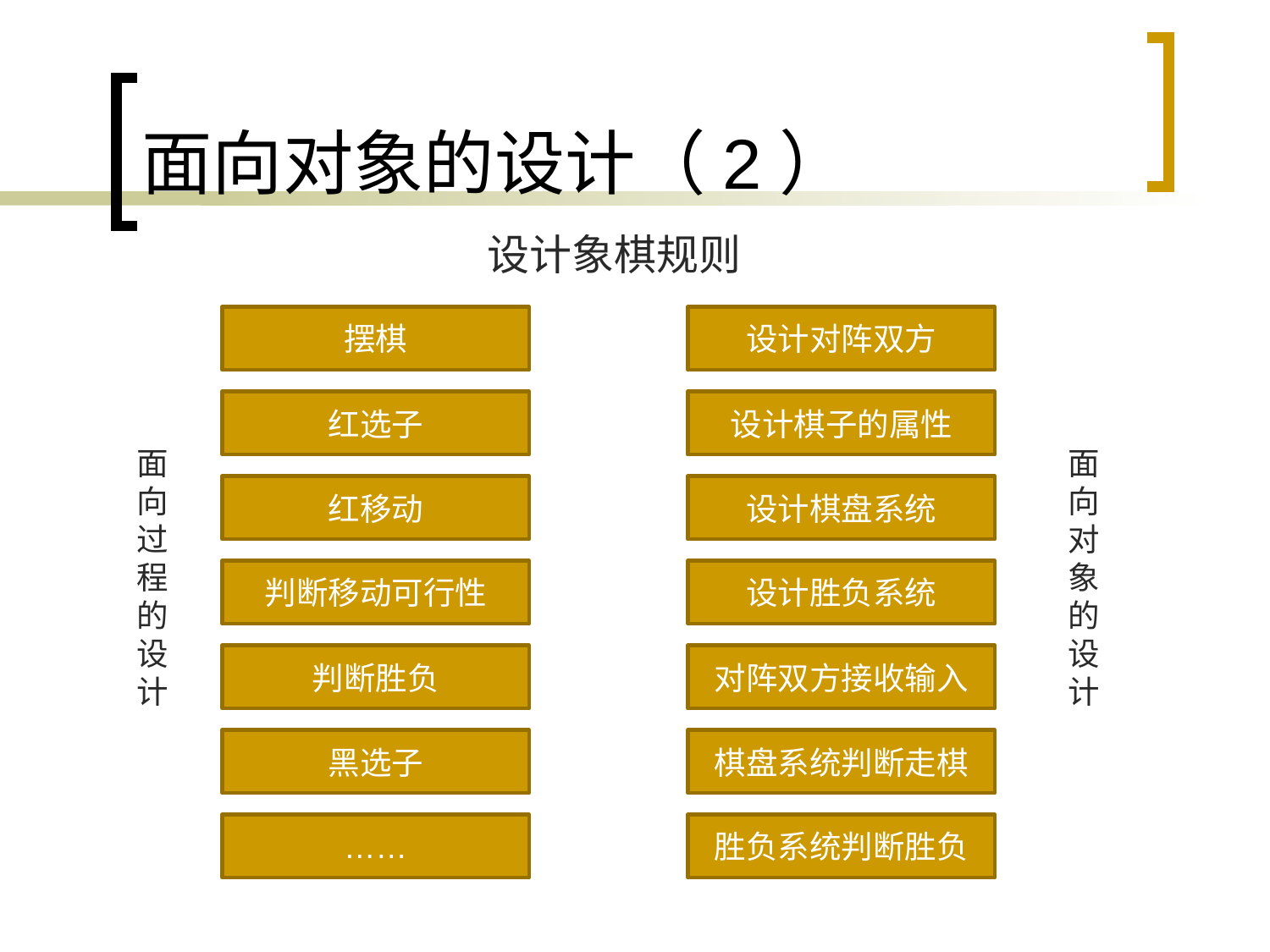

# 面向对象的设计（2）
设计象棋规则
摆棋
设计对阵双方
红选子
设计棋子的属性
面向过程的设计
面向对象的设计
红移动
设计棋盘系统
判断移动可行性
设计胜负系统
判断胜负
对阵双方接收输入
黑选子
棋盘系统判断走棋
……
胜负系统判断胜负